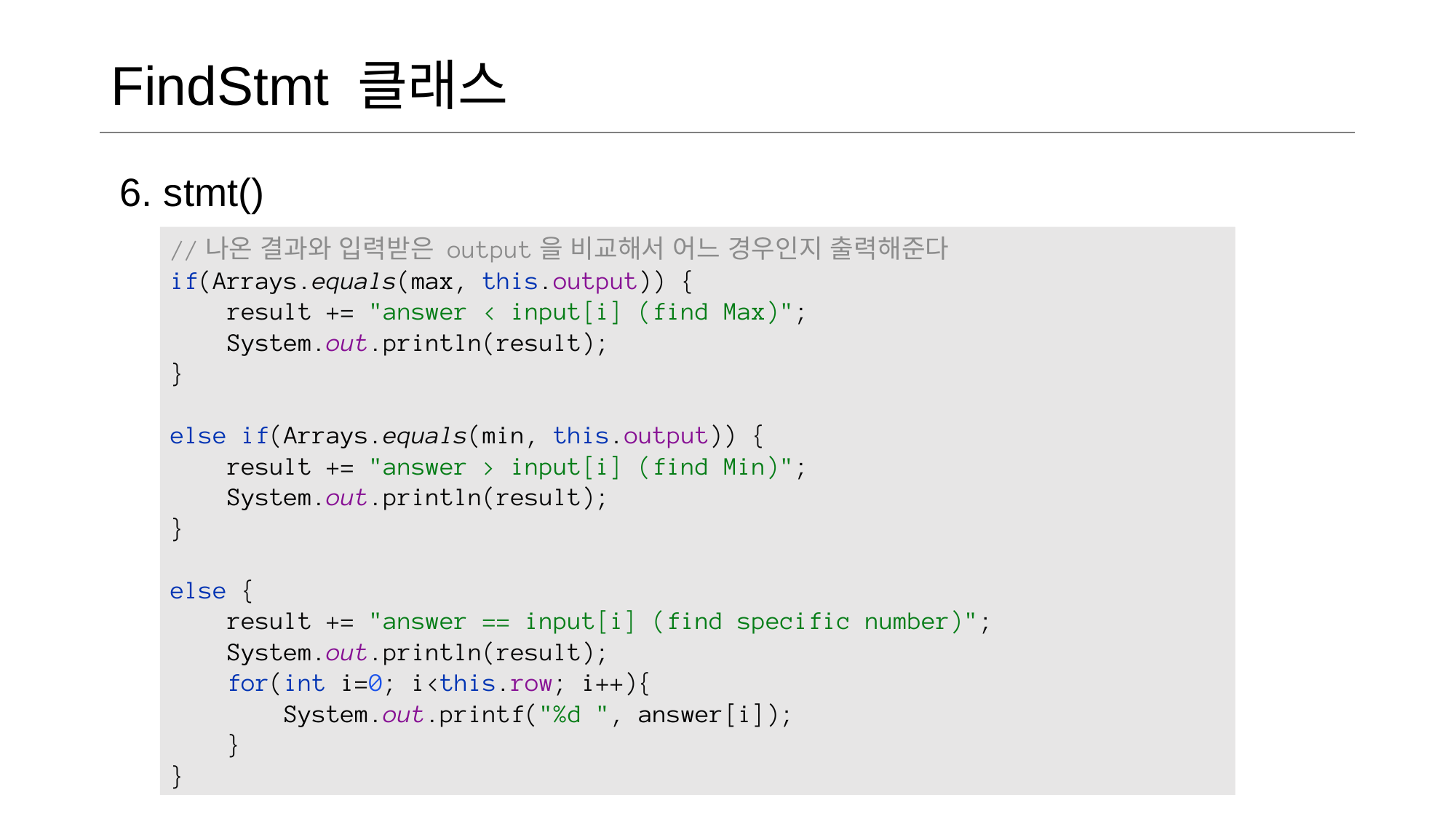

# FindStmt 클래스
6. stmt()
//나온 결과와 입력받은 output을 비교해서 어느 경우인지 출력해준다
if(Arrays.equals(max, this.output)) {
    result += "answer < input[i] (find Max)";
    System.out.println(result);
}
else if(Arrays.equals(min, this.output)) {
    result += "answer > input[i] (find Min)";
    System.out.println(result);
}
else {
    result += "answer == input[i] (find specific number)";
    System.out.println(result);
    for(int i=0; i<this.row; i++){
        System.out.printf("%d ", answer[i]);
    }
}